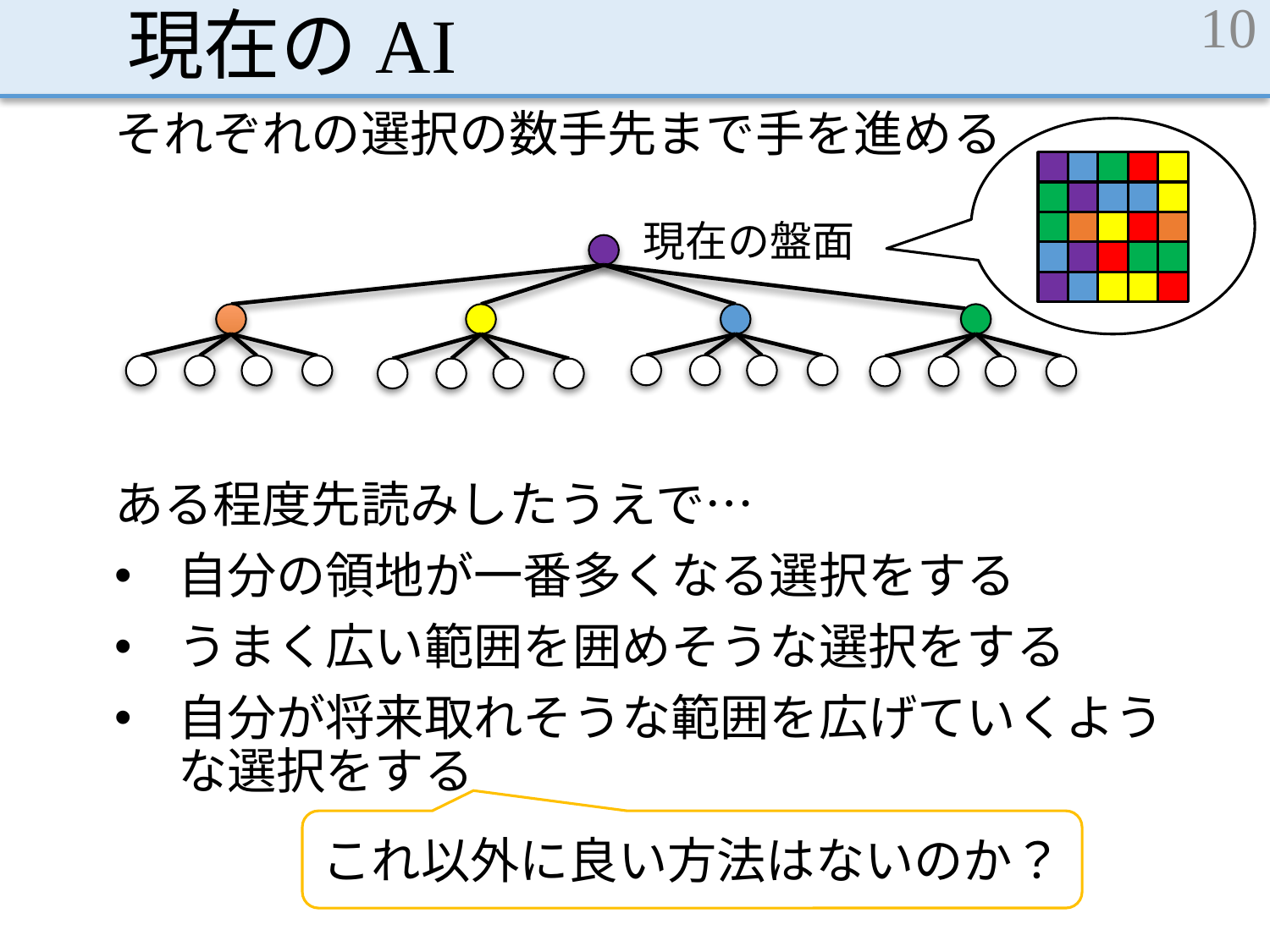

# 現在のAI
10
それぞれの選択の数手先まで手を進める

現在の盤面

ある程度先読みしたうえで…
自分の領地が一番多くなる選択をする
うまく広い範囲を囲めそうな選択をする
自分が将来取れそうな範囲を広げていくような選択をする
これ以外に良い方法はないのか？